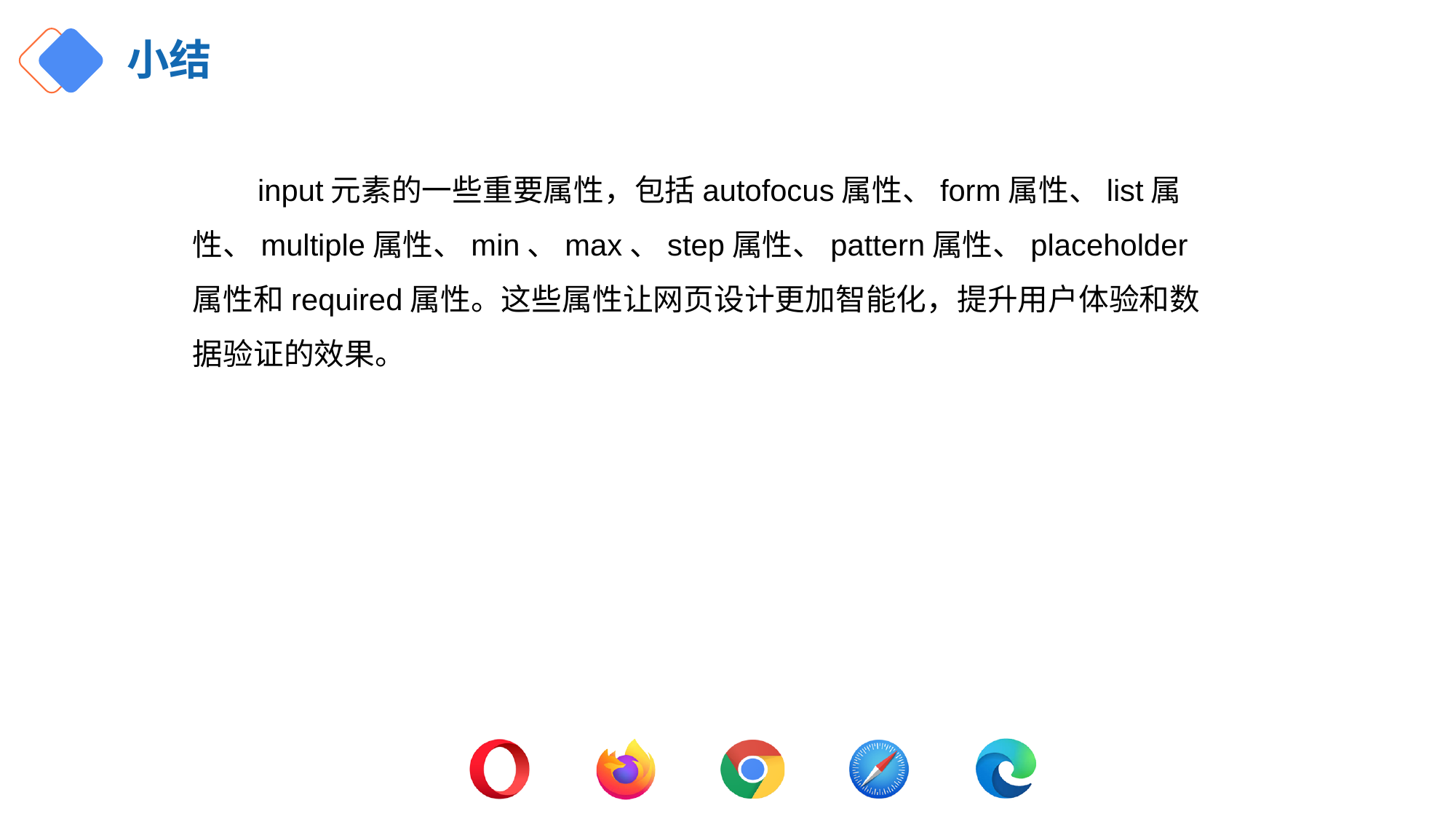

# 小结
input元素的一些重要属性，包括autofocus属性、form属性、list属性、multiple属性、min、max、step属性、pattern属性、placeholder属性和required属性。这些属性让网页设计更加智能化，提升用户体验和数据验证的效果。